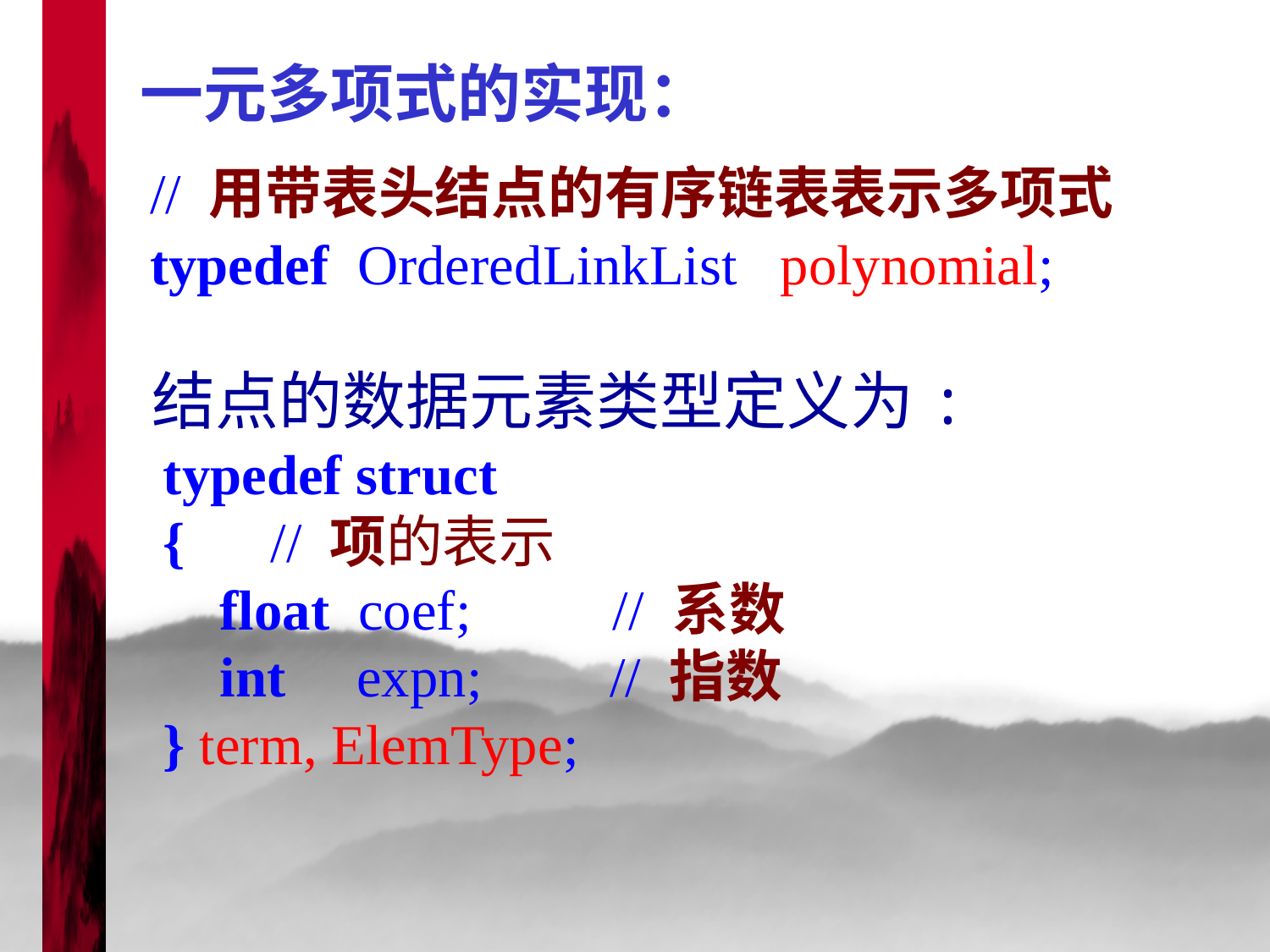

一元多项式的实现：
// 用带表头结点的有序链表表示多项式
typedef  OrderedLinkList   polynomial;
结点的数据元素类型定义为:
typedef struct
{      // 项的表示
    float  coef;          // 系数
    int     expn;         // 指数
} term, ElemType;